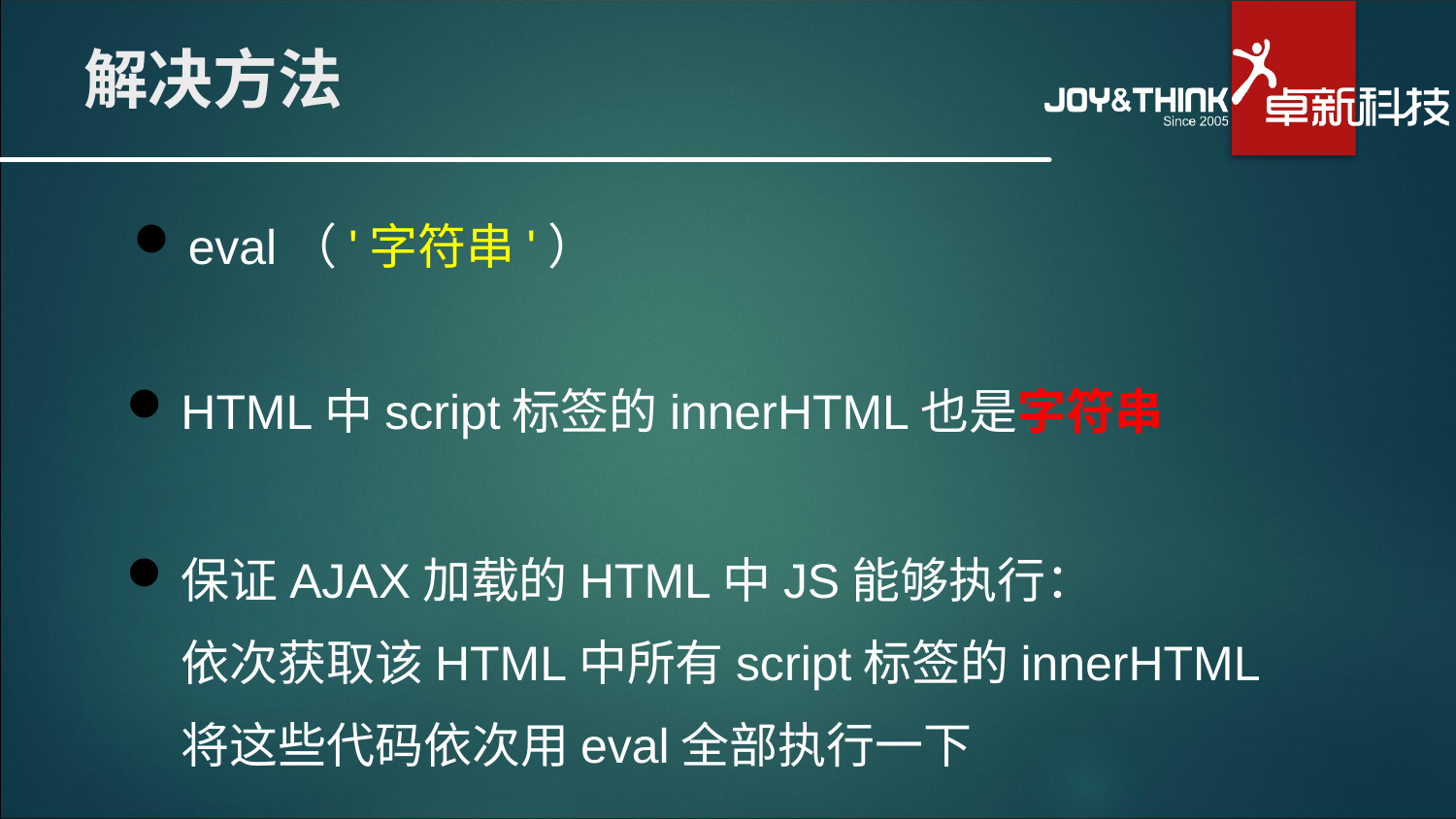

# 解决方法
eval（'字符串'）
HTML中script标签的innerHTML也是字符串
保证AJAX加载的HTML中JS能够执行：
依次获取该HTML中所有script标签的innerHTML
将这些代码依次用eval全部执行一下